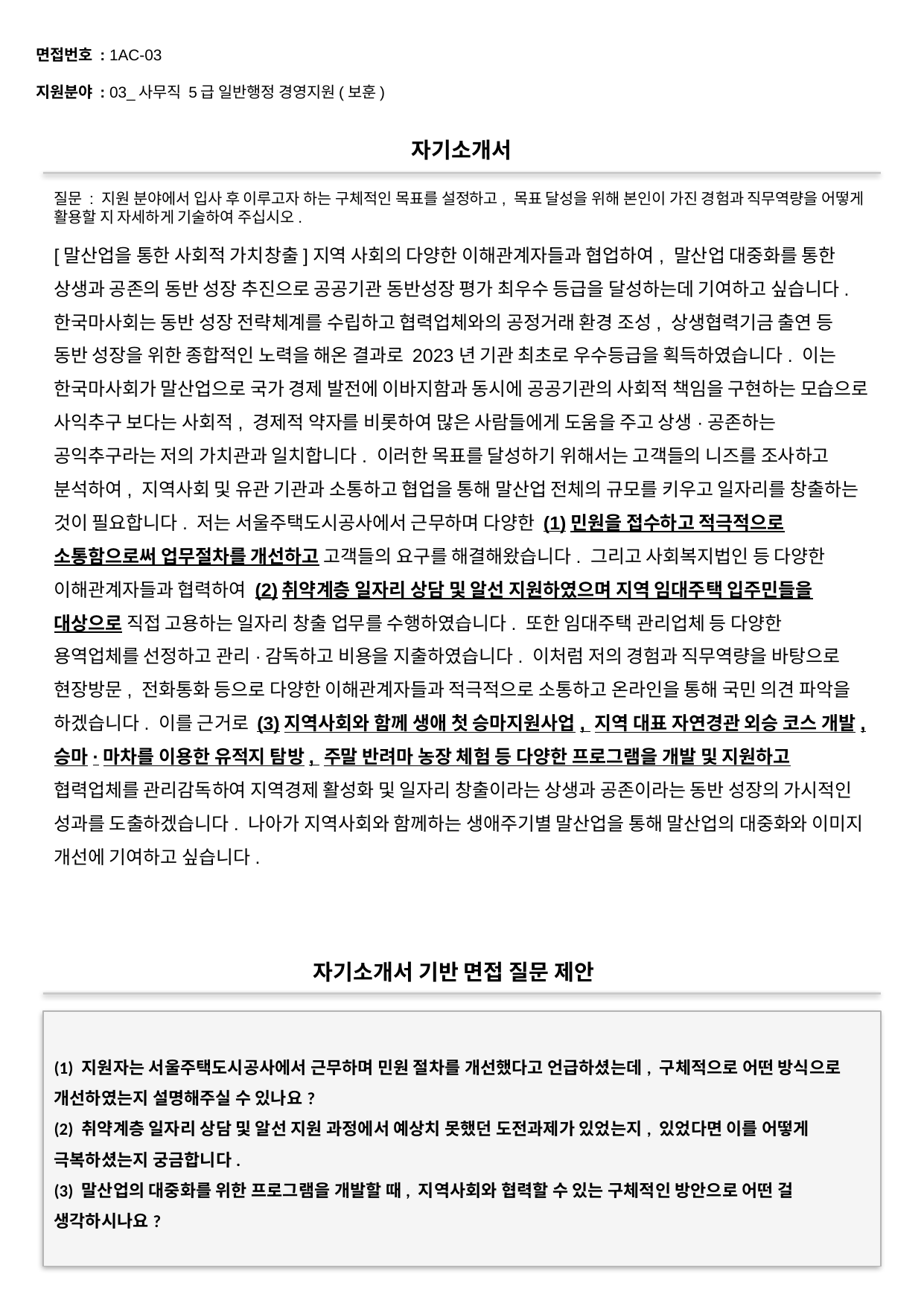

면접번호 : 1AC-03

지원분야 : 03_사무직 5급 일반행정 경영지원(보훈)
#

자기소개서

질문 : 지원 분야에서 입사 후 이루고자 하는 구체적인 목표를 설정하고, 목표 달성을 위해 본인이 가진 경험과 직무역량을 어떻게 활용할 지 자세하게 기술하여 주십시오.

[말산업을 통한 사회적 가치창출]지역 사회의 다양한 이해관계자들과 협업하여, 말산업 대중화를 통한 상생과 공존의 동반 성장 추진으로 공공기관 동반성장 평가 최우수 등급을 달성하는데 기여하고 싶습니다. 한국마사회는 동반 성장 전략체계를 수립하고 협력업체와의 공정거래 환경 조성, 상생협력기금 출연 등 동반 성장을 위한 종합적인 노력을 해온 결과로 2023년 기관 최초로 우수등급을 획득하였습니다. 이는 한국마사회가 말산업으로 국가 경제 발전에 이바지함과 동시에 공공기관의 사회적 책임을 구현하는 모습으로 사익추구 보다는 사회적, 경제적 약자를 비롯하여 많은 사람들에게 도움을 주고 상생·공존하는 공익추구라는 저의 가치관과 일치합니다. 이러한 목표를 달성하기 위해서는 고객들의 니즈를 조사하고 분석하여, 지역사회 및 유관 기관과 소통하고 협업을 통해 말산업 전체의 규모를 키우고 일자리를 창출하는 것이 필요합니다. 저는 서울주택도시공사에서 근무하며 다양한 (1)민원을 접수하고 적극적으로 소통함으로써 업무절차를 개선하고 고객들의 요구를 해결해왔습니다. 그리고 사회복지법인 등 다양한 이해관계자들과 협력하여 (2)취약계층 일자리 상담 및 알선 지원하였으며 지역 임대주택 입주민들을 대상으로 직접 고용하는 일자리 창출 업무를 수행하였습니다. 또한 임대주택 관리업체 등 다양한 용역업체를 선정하고 관리·감독하고 비용을 지출하였습니다. 이처럼 저의 경험과 직무역량을 바탕으로 현장방문, 전화통화 등으로 다양한 이해관계자들과 적극적으로 소통하고 온라인을 통해 국민 의견 파악을 하겠습니다. 이를 근거로 (3)지역사회와 함께 생애 첫 승마지원사업, 지역 대표 자연경관 외승 코스 개발, 승마·마차를 이용한 유적지 탐방, 주말 반려마 농장 체험 등 다양한 프로그램을 개발 및 지원하고 협력업체를 관리감독하여 지역경제 활성화 및 일자리 창출이라는 상생과 공존이라는 동반 성장의 가시적인 성과를 도출하겠습니다. 나아가 지역사회와 함께하는 생애주기별 말산업을 통해 말산업의 대중화와 이미지 개선에 기여하고 싶습니다.

자기소개서 기반 면접 질문 제안

(1) 지원자는 서울주택도시공사에서 근무하며 민원 절차를 개선했다고 언급하셨는데, 구체적으로 어떤 방식으로 개선하였는지 설명해주실 수 있나요?
(2) 취약계층 일자리 상담 및 알선 지원 과정에서 예상치 못했던 도전과제가 있었는지, 있었다면 이를 어떻게 극복하셨는지 궁금합니다.
(3) 말산업의 대중화를 위한 프로그램을 개발할 때, 지역사회와 협력할 수 있는 구체적인 방안으로 어떤 걸 생각하시나요?